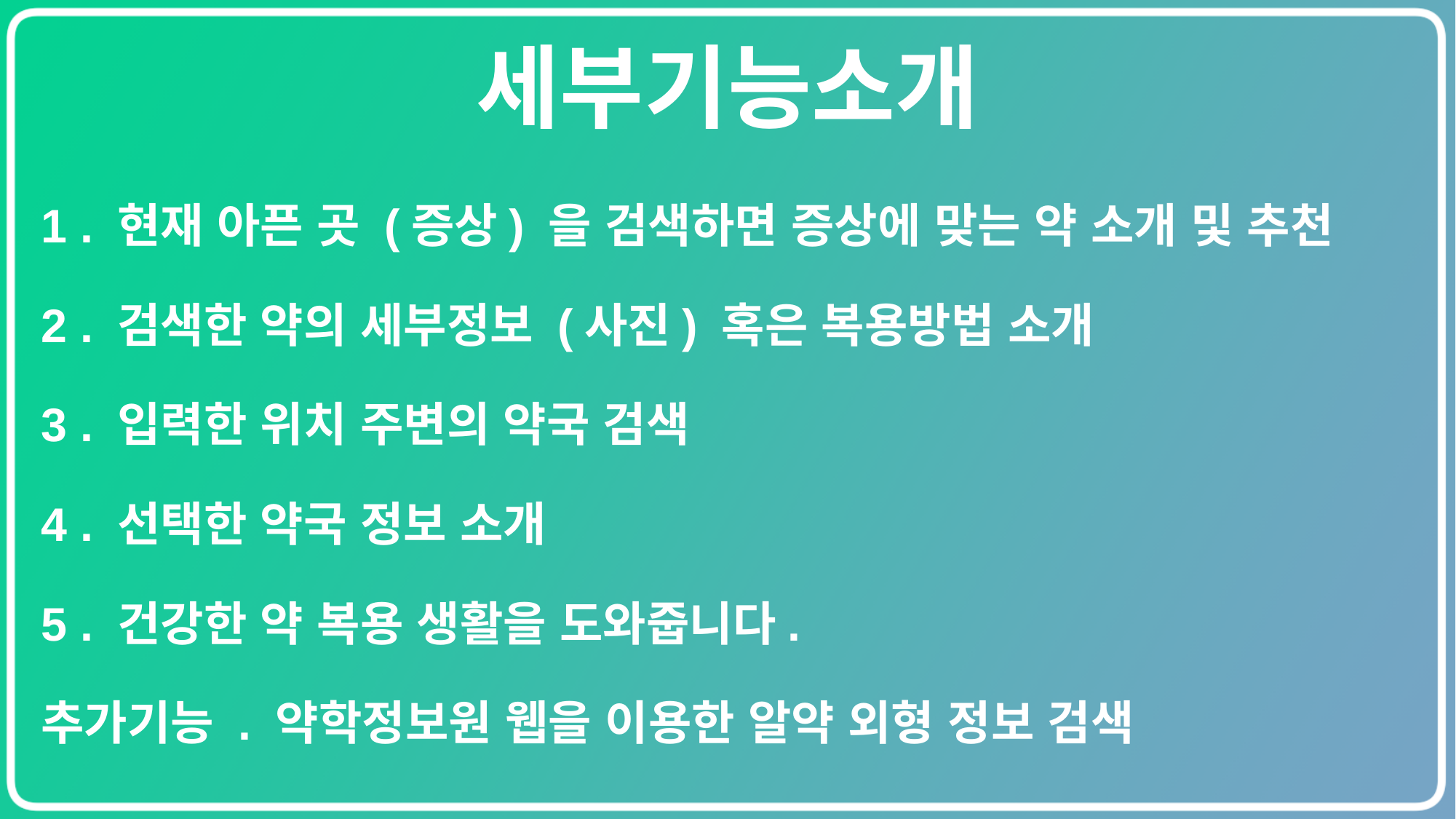

# 세부기능소개
1 . 현재 아픈 곳 (증상) 을 검색하면 증상에 맞는 약 소개 및 추천
2 . 검색한 약의 세부정보 (사진) 혹은 복용방법 소개
3 . 입력한 위치 주변의 약국 검색
4 . 선택한 약국 정보 소개
5 . 건강한 약 복용 생활을 도와줍니다.
추가기능 . 약학정보원 웹을 이용한 알약 외형 정보 검색